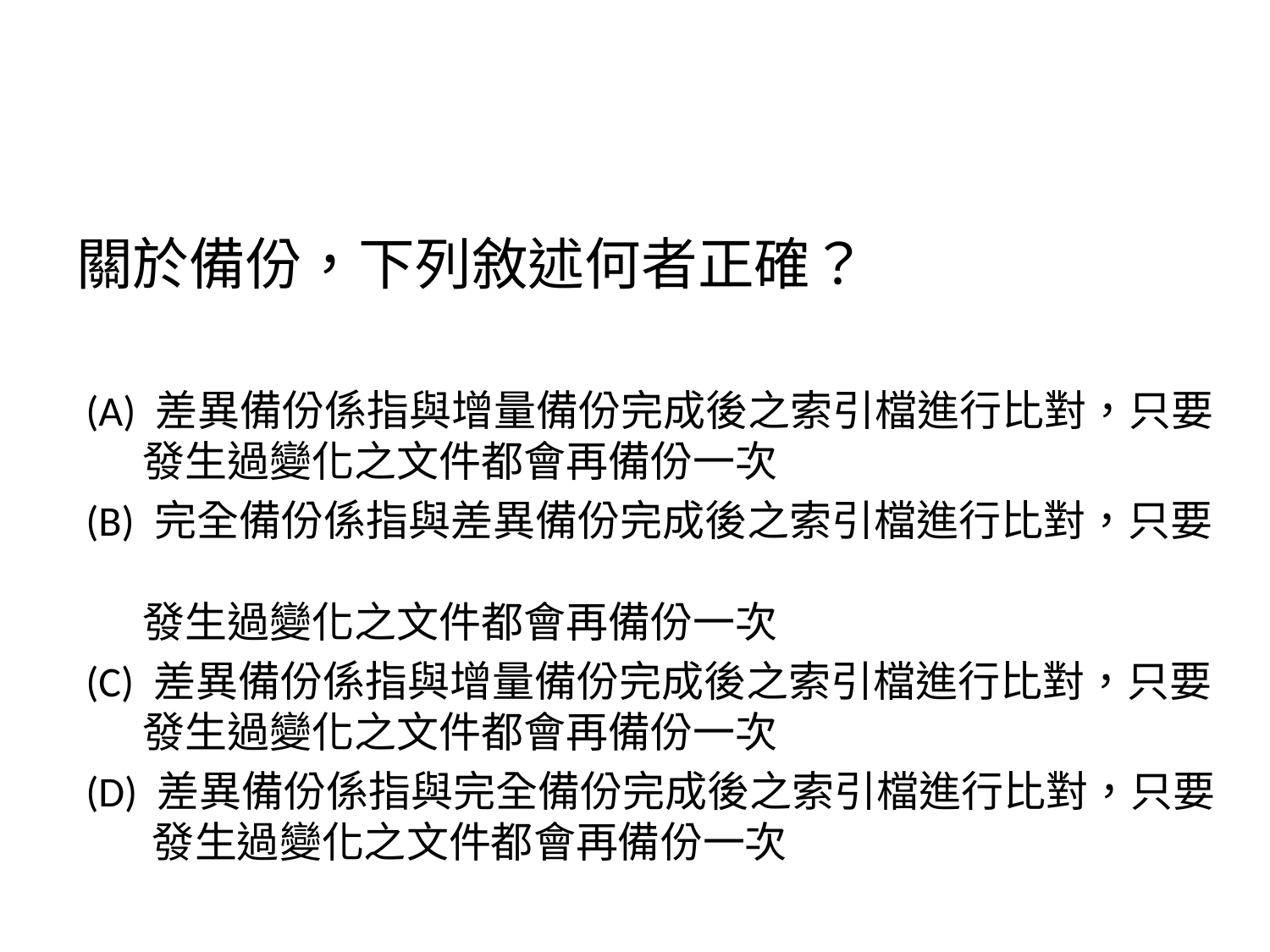

關於備份，下列敘述何者正確？

 (A) 差異備份係指與增量備份完成後之索引檔進行比對，只要
       發生過變化之文件都會再備份一次
 (B) 完全備份係指與差異備份完成後之索引檔進行比對，只要
       發生過變化之文件都會再備份一次
 (C) 差異備份係指與增量備份完成後之索引檔進行比對，只要
       發生過變化之文件都會再備份一次
 (D) 差異備份係指與完全備份完成後之索引檔進行比對，只要
        發生過變化之文件都會再備份一次